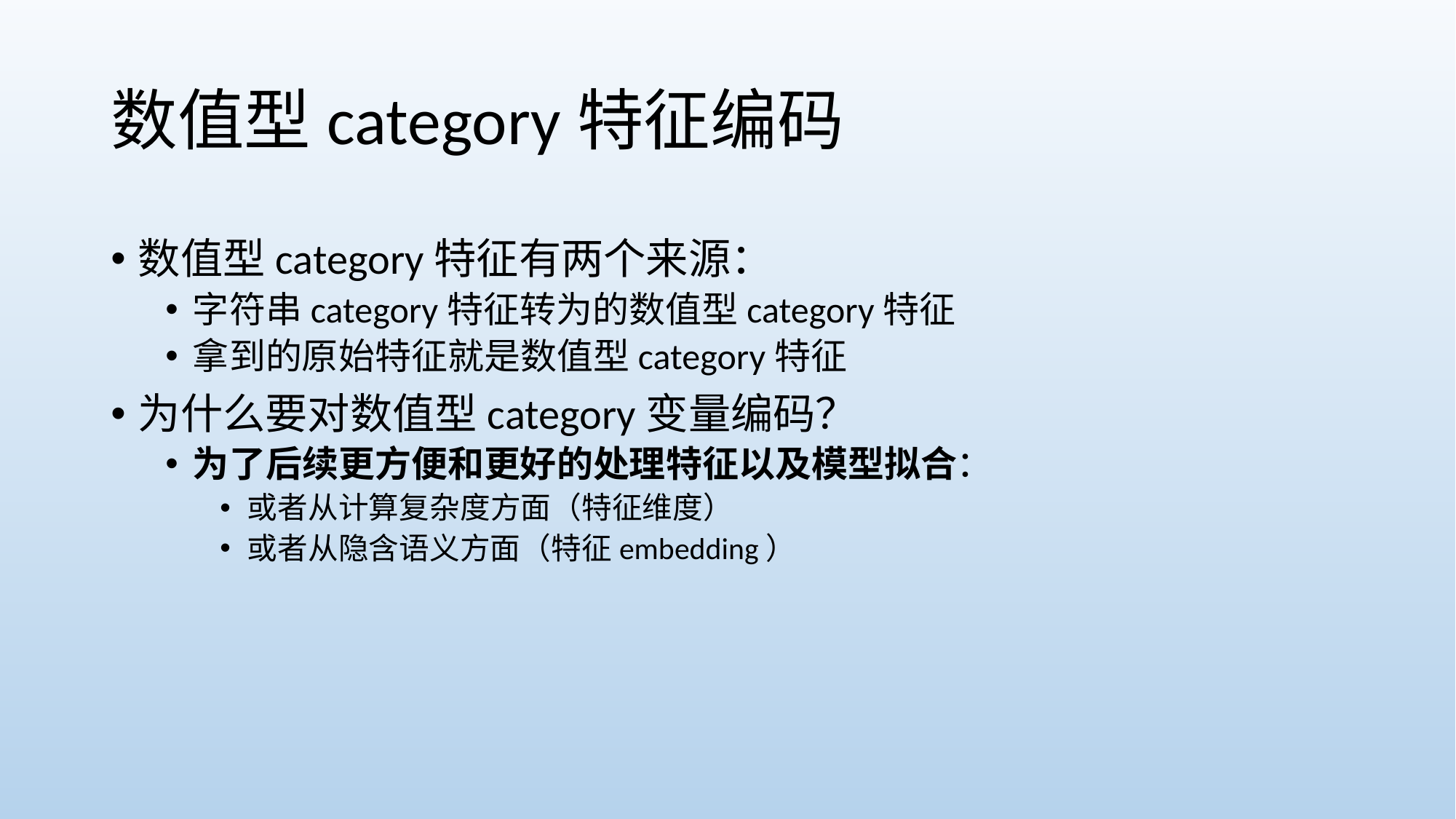

# 数值型category特征编码
数值型category特征有两个来源：
字符串category特征转为的数值型category特征
拿到的原始特征就是数值型category特征
为什么要对数值型category变量编码？
为了后续更方便和更好的处理特征以及模型拟合：
或者从计算复杂度方面（特征维度）
或者从隐含语义方面（特征embedding）